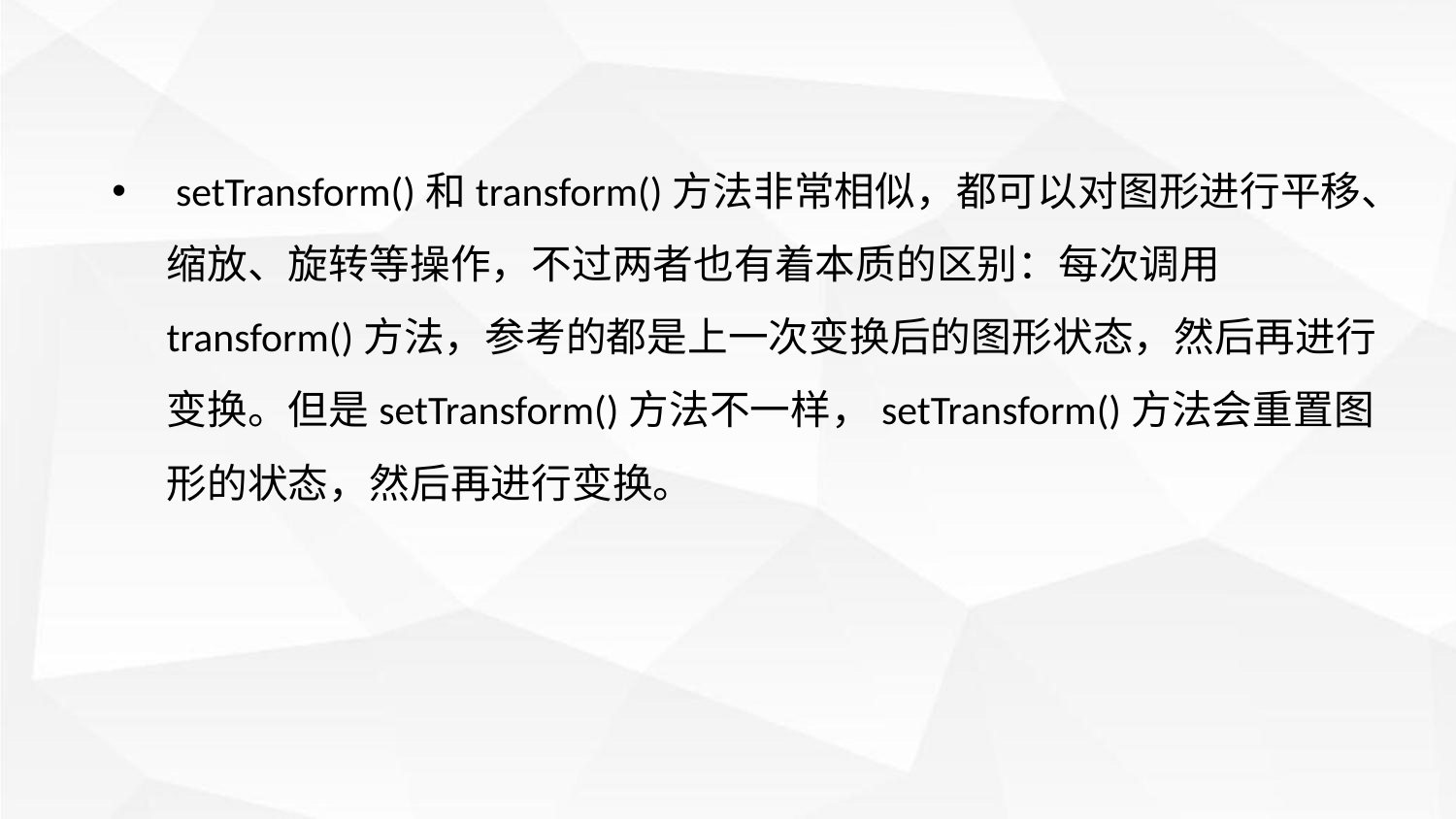

setTransform()和transform()方法非常相似，都可以对图形进行平移、缩放、旋转等操作，不过两者也有着本质的区别：每次调用transform()方法，参考的都是上一次变换后的图形状态，然后再进行变换。但是setTransform()方法不一样，setTransform()方法会重置图形的状态，然后再进行变换。